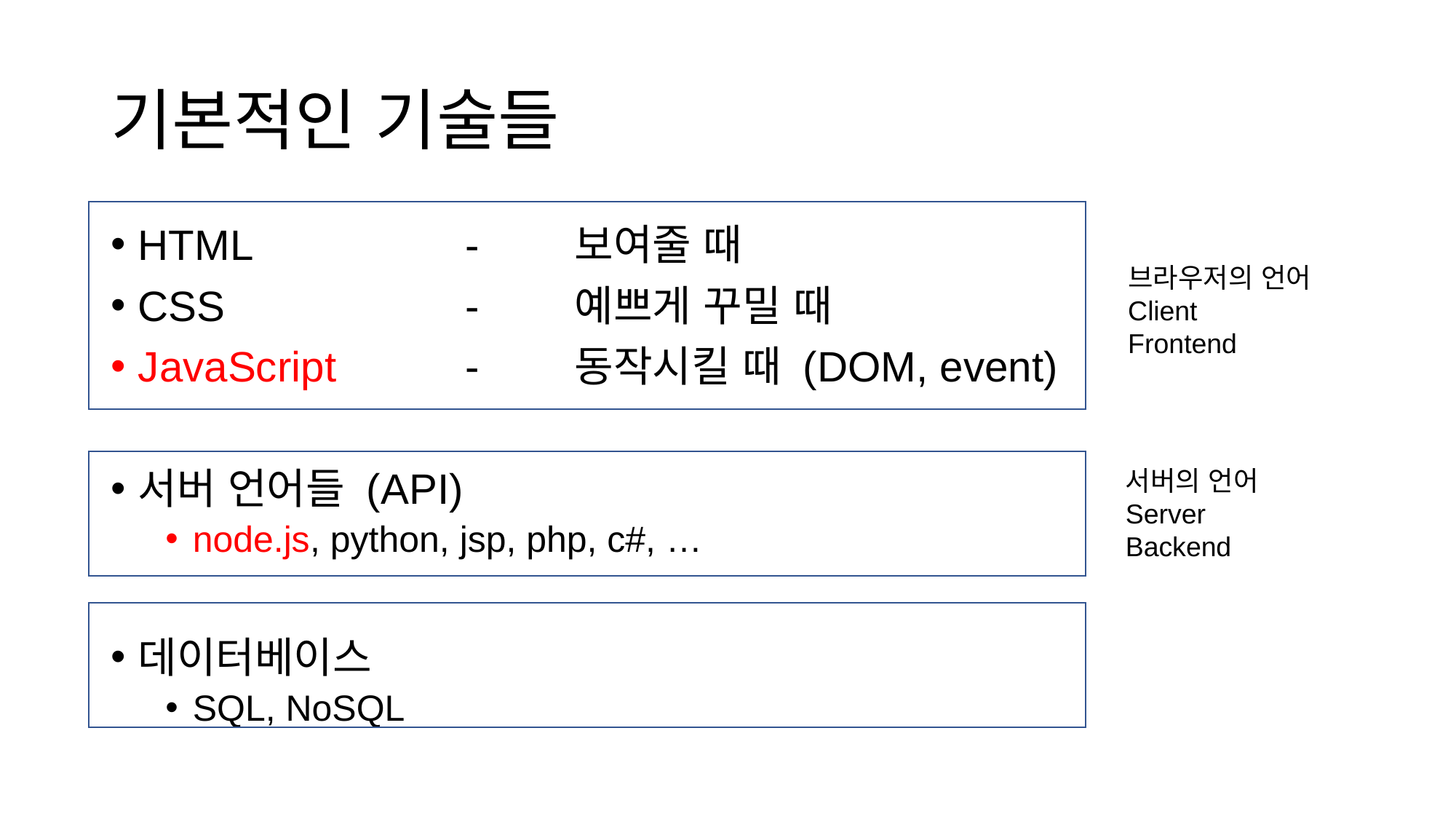

# 기본적인 기술들

HTML		-	보여줄 때
CSS			-	예쁘게 꾸밀 때
JavaScript		-	동작시킬 때 (DOM, event)

서버 언어들 (API)
node.js, python, jsp, php, c#, …

데이터베이스
SQL, NoSQL
브라우저의 언어
Client
Frontend

서버의 언어
Server
Backend